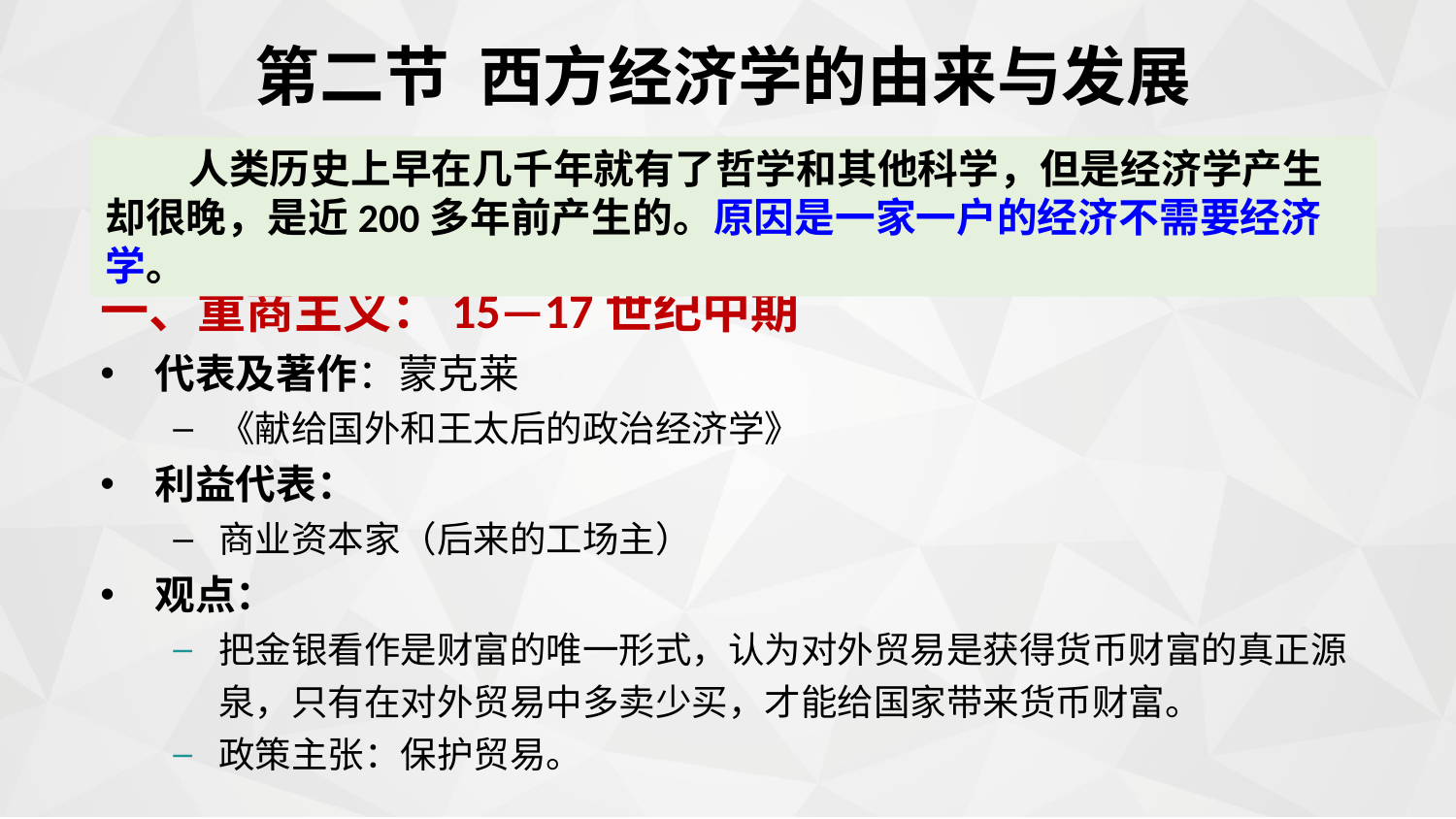

第二节  西方经济学的由来与发展
        人类历史上早在几千年就有了哲学和其他科学，但是经济学产生却很晚，是近200多年前产生的。原因是一家一户的经济不需要经济学。
一、重商主义：15—17世纪中期
代表及著作：蒙克莱
《献给国外和王太后的政治经济学》
利益代表：
商业资本家（后来的工场主）
观点：
把金银看作是财富的唯一形式，认为对外贸易是获得货币财富的真正源泉，只有在对外贸易中多卖少买，才能给国家带来货币财富。
政策主张：保护贸易。